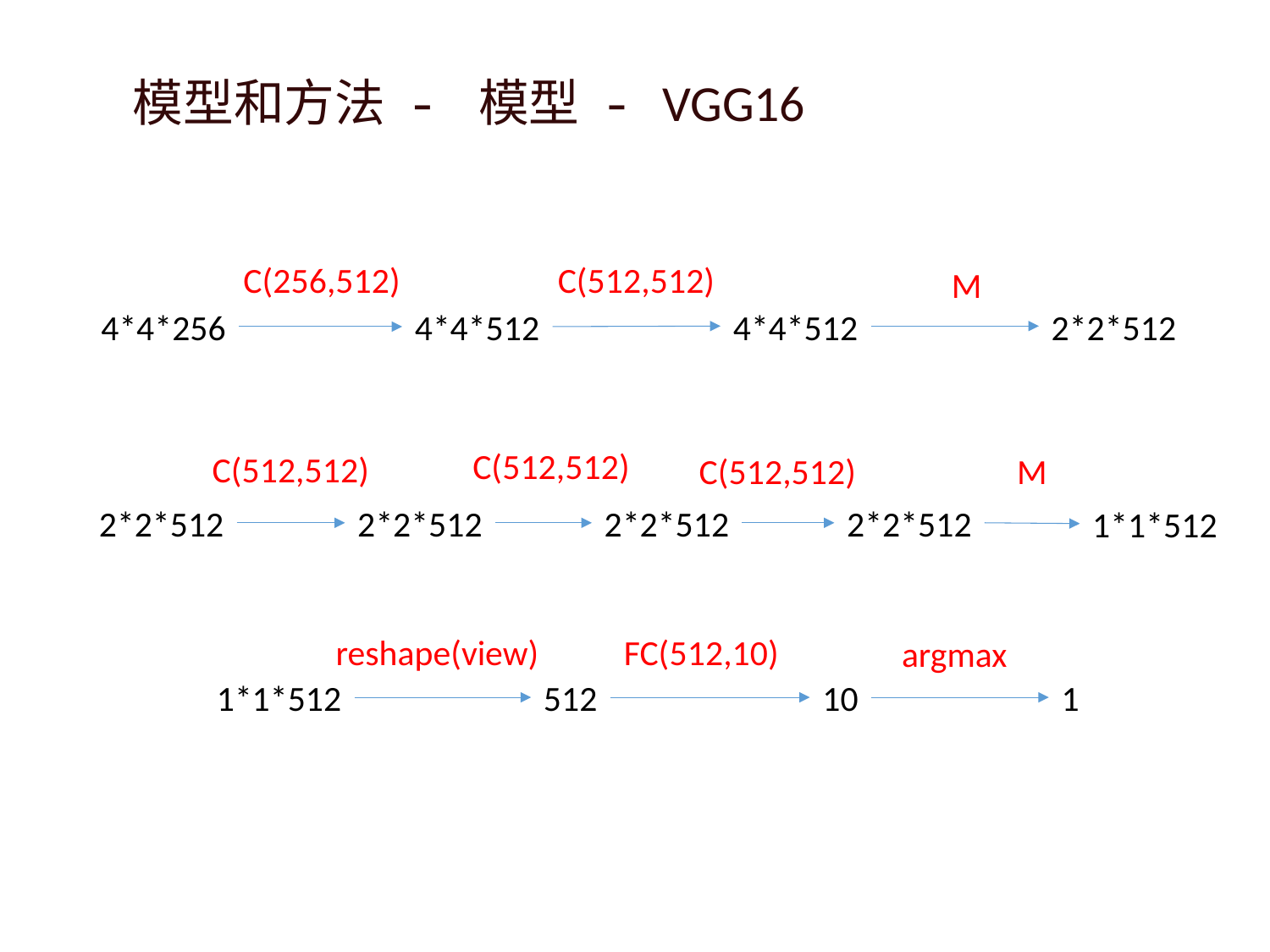

# 模型和方法 - 模型 - VGG16
C(256,512)
C(512,512)
M
2*2*512
4*4*512
4*4*256
4*4*512
C(512,512)
C(512,512)
C(512,512)
M
2*2*512
2*2*512
2*2*512
2*2*512
1*1*512
reshape(view)
FC(512,10)
argmax
1*1*512
512
10
1